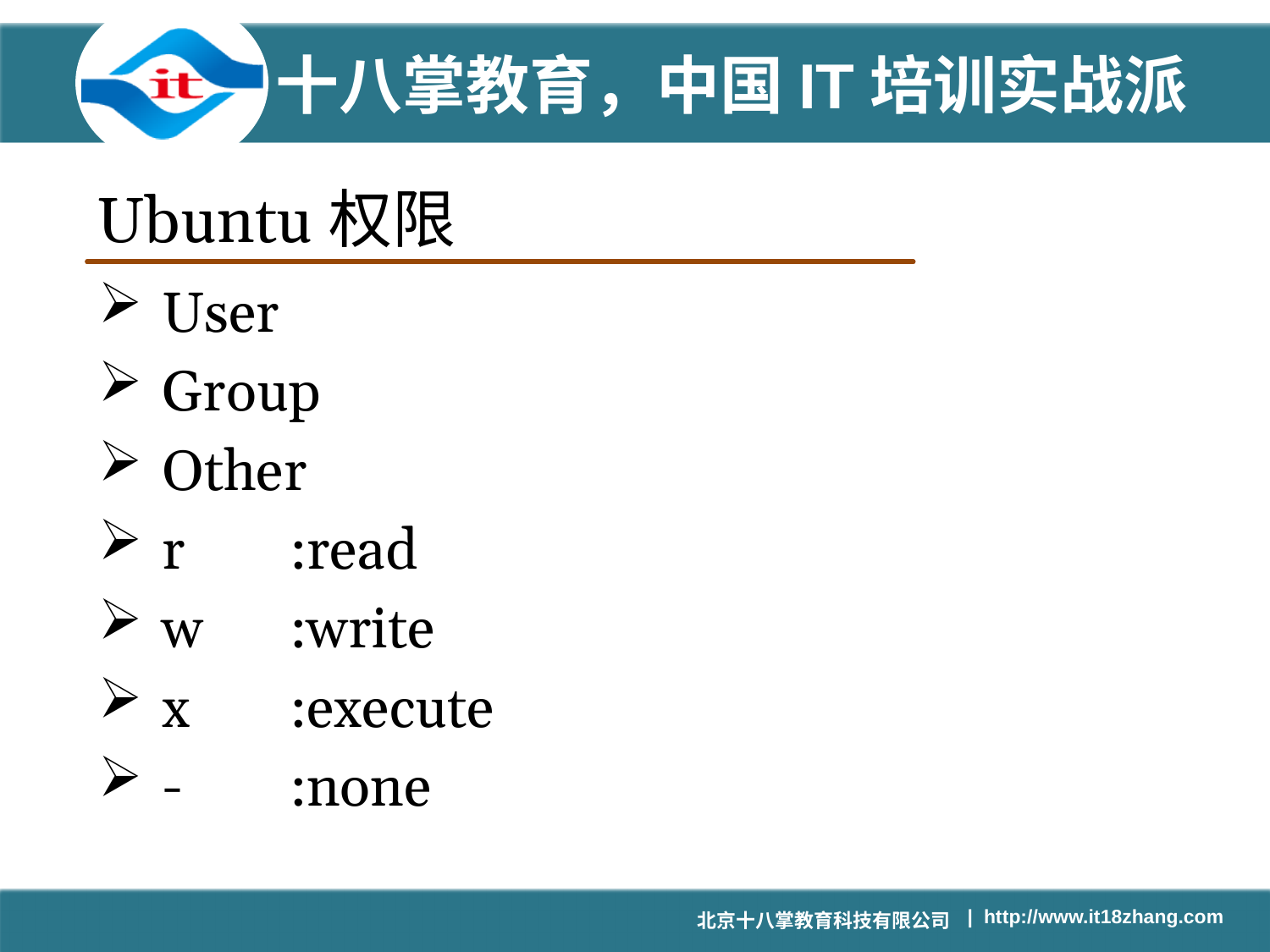

# Ubuntu权限
User
Group
Other
r	:read
w	:write
x	:execute
-	:none